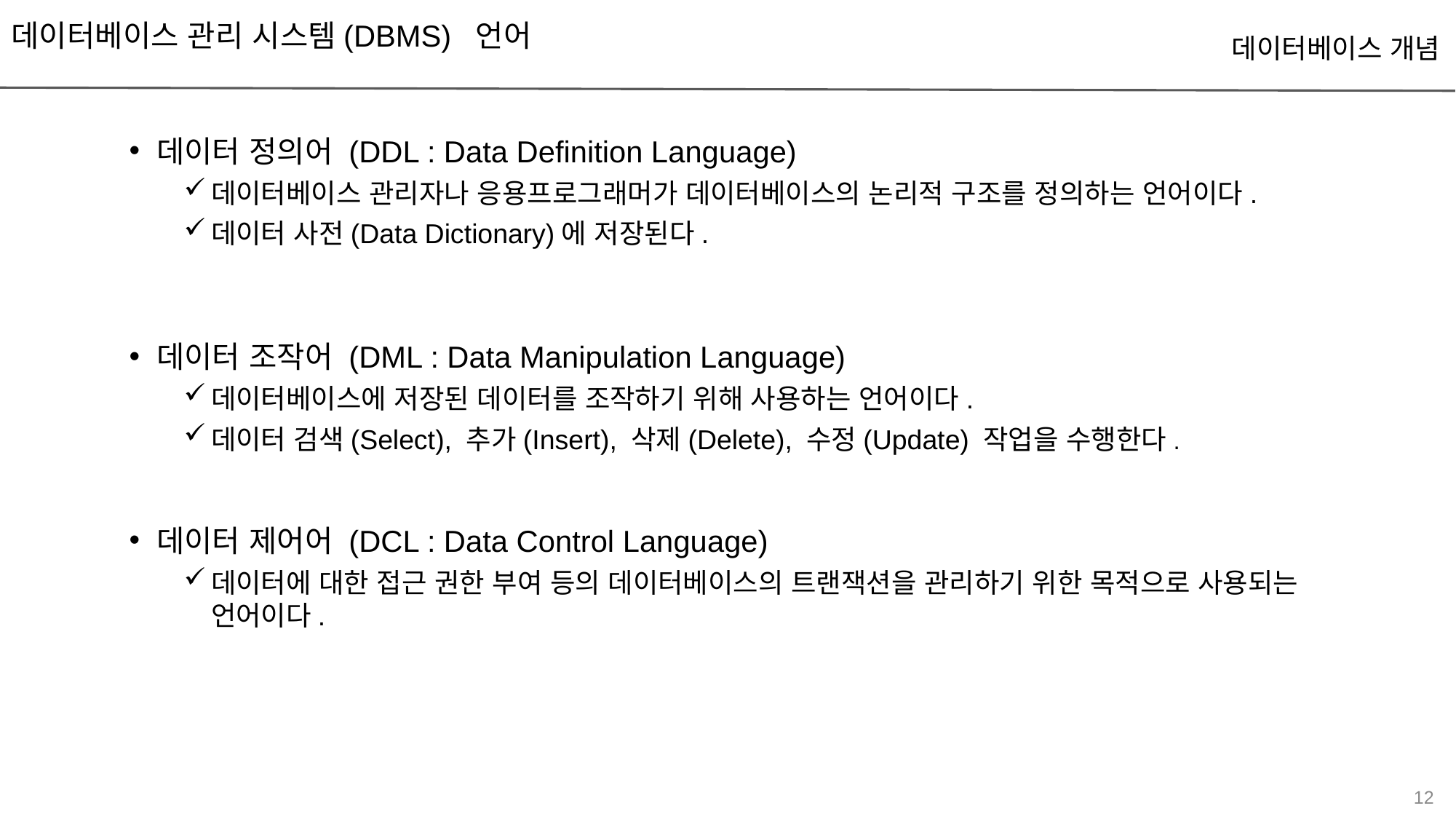

# 데이터베이스 관리 시스템(DBMS)  언어
데이터베이스 개념

데이터 정의어 (DDL : Data Definition Language)
데이터베이스 관리자나 응용프로그래머가 데이터베이스의 논리적 구조를 정의하는 언어이다.
데이터 사전(Data Dictionary)에 저장된다.

데이터 조작어 (DML : Data Manipulation Language)
데이터베이스에 저장된 데이터를 조작하기 위해 사용하는 언어이다.
데이터 검색(Select), 추가(Insert), 삭제(Delete), 수정(Update) 작업을 수행한다.

데이터 제어어 (DCL : Data Control Language)
데이터에 대한 접근 권한 부여 등의 데이터베이스의 트랜잭션을 관리하기 위한 목적으로 사용되는 언어이다.

12